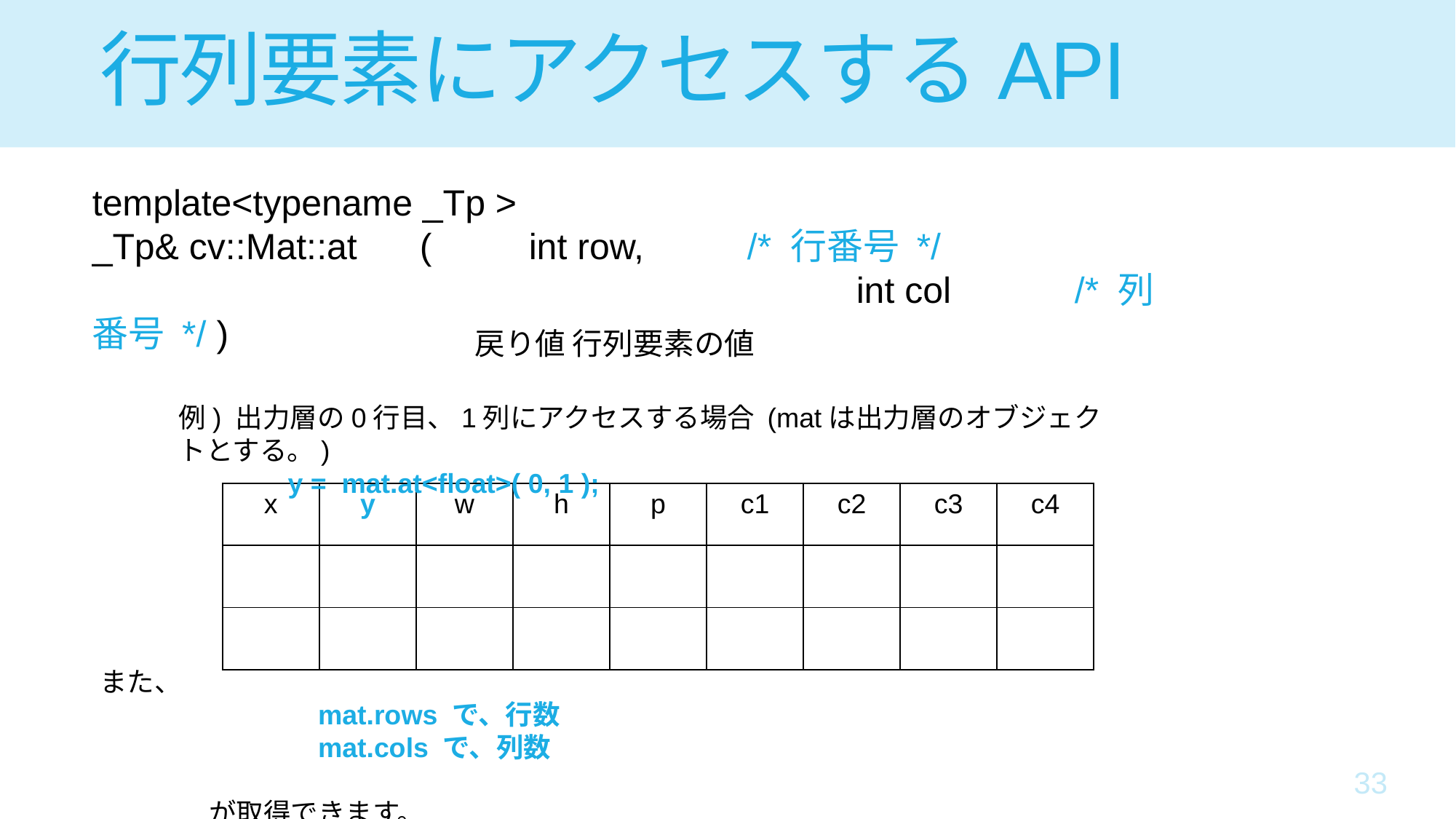

# 行列要素にアクセスするAPI
template<typename _Tp >
_Tp& cv::Mat::at	(	int row, 	/* 行番号 */
							int col  	/* 列番号 */ )
戻り値 行列要素の値
例) 出力層の0行目、1列にアクセスする場合 (matは出力層のオブジェクトとする。)
	y =  mat.at<float>( 0, 1 );
| x | y | w | h | p | c1 | c2 | c3 | c4 |
| --- | --- | --- | --- | --- | --- | --- | --- | --- |
|  |  |  |  |  |  |  |  |  |
|  |  |  |  |  |  |  |  |  |
また、
		mat.rows で、行数
		mat.cols で、列数
						が取得できます。